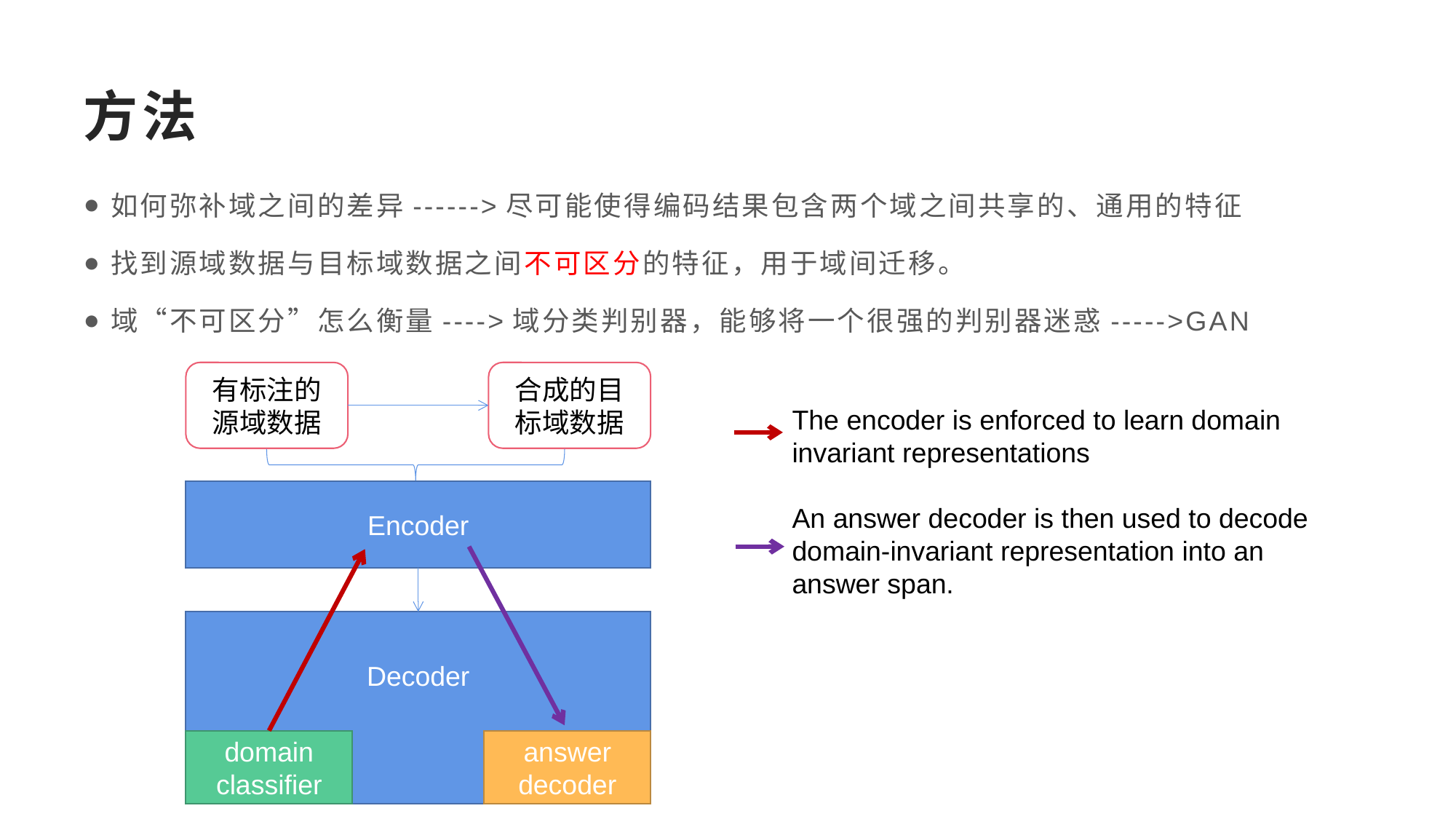

# 方法
如何弥补域之间的差异------>尽可能使得编码结果包含两个域之间共享的、通用的特征
找到源域数据与目标域数据之间不可区分的特征，用于域间迁移。
域“不可区分”怎么衡量---->域分类判别器，能够将一个很强的判别器迷惑----->GAN

有标注的源域数据
合成的目标域数据
The encoder is enforced to learn domain invariant representations

An answer decoder is then used to decode domain-invariant representation into an answer span.
Encoder
Decoder

domain
classifier
answer
decoder